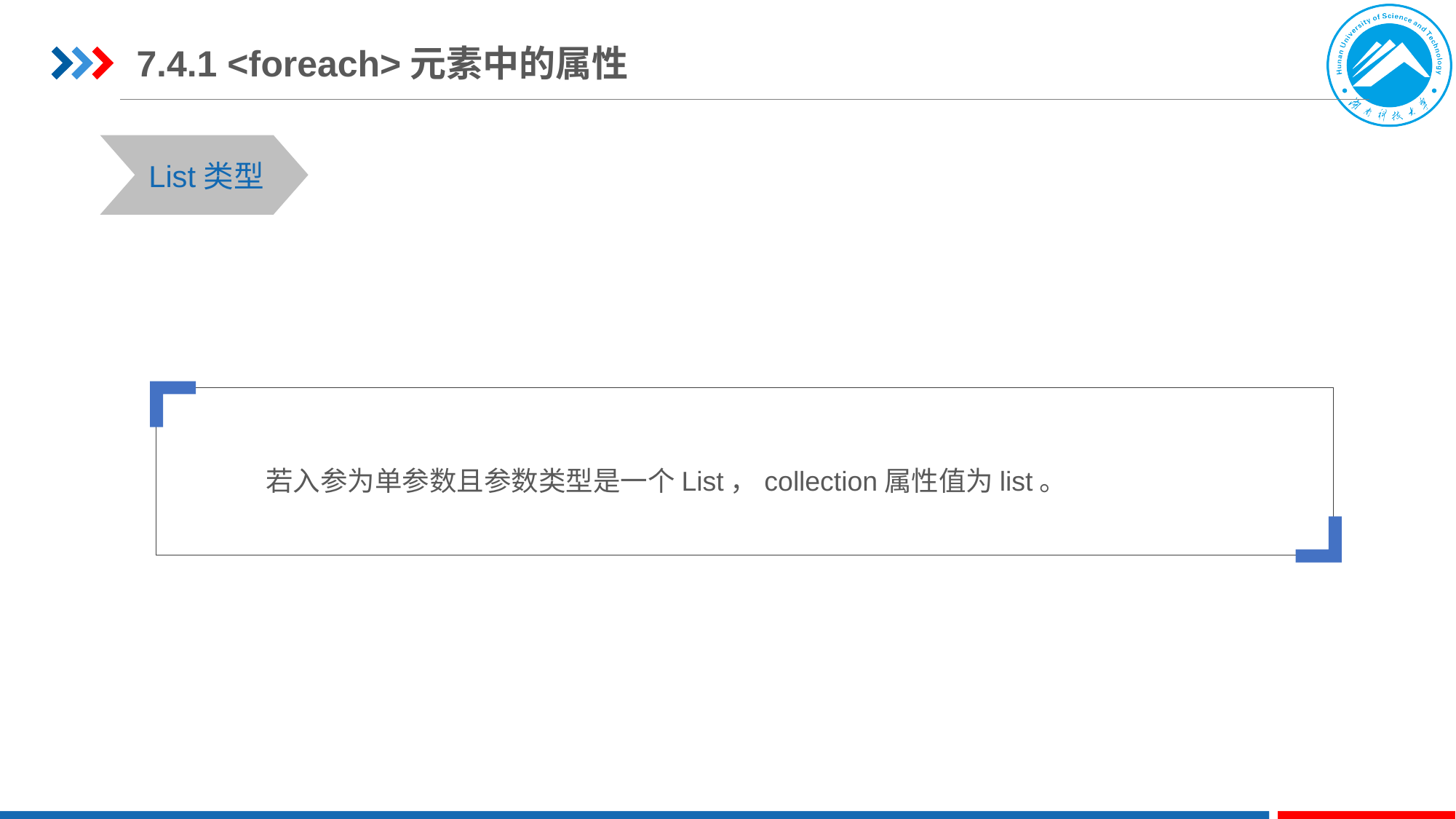

7.4.1 <foreach>元素中的属性

STEP  01
STEP  03
List类型

        若入参为单参数且参数类型是一个List，collection属性值为list。